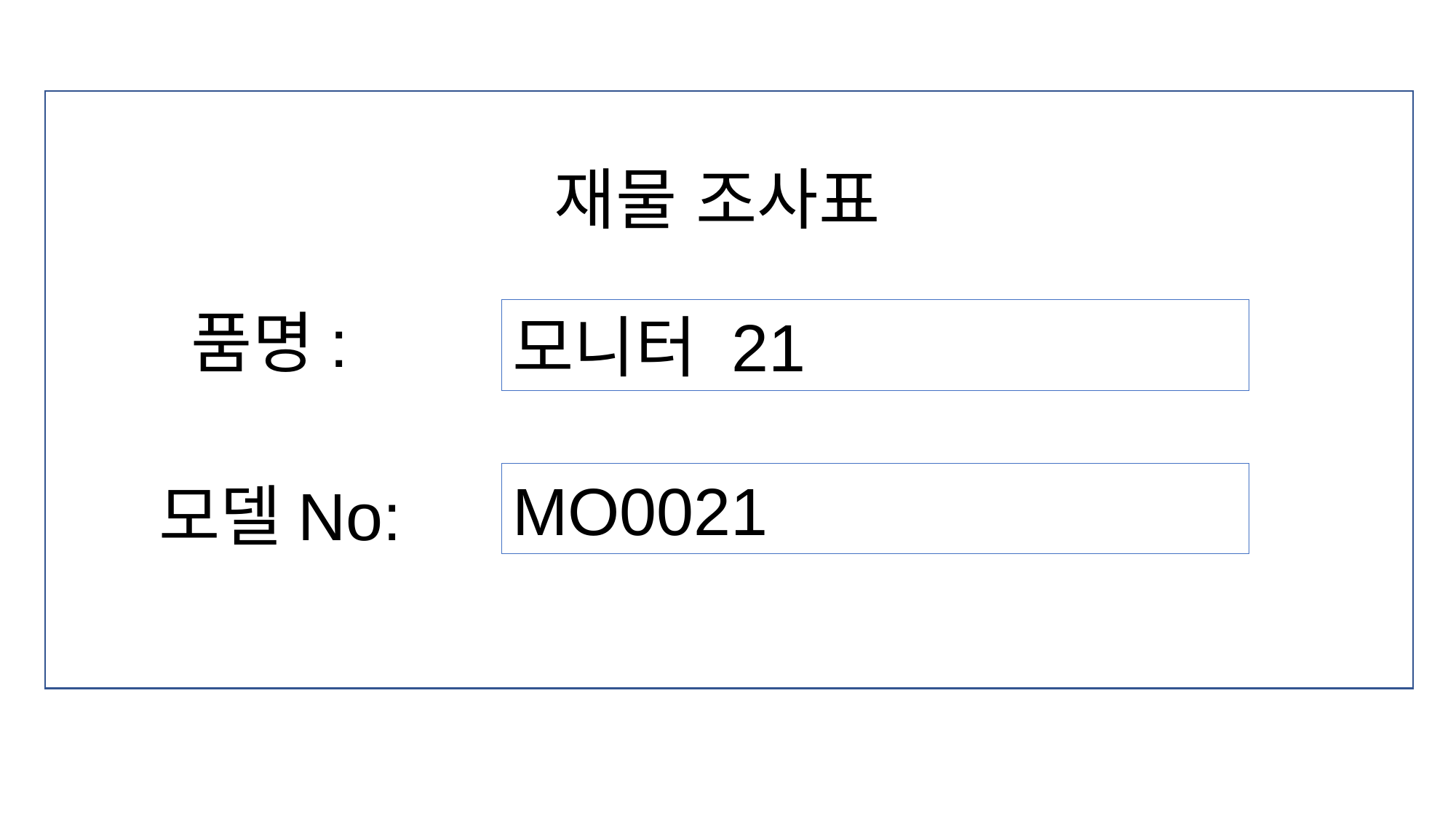

재물 조사표
품명:
모니터 21
MO0021
모델No: